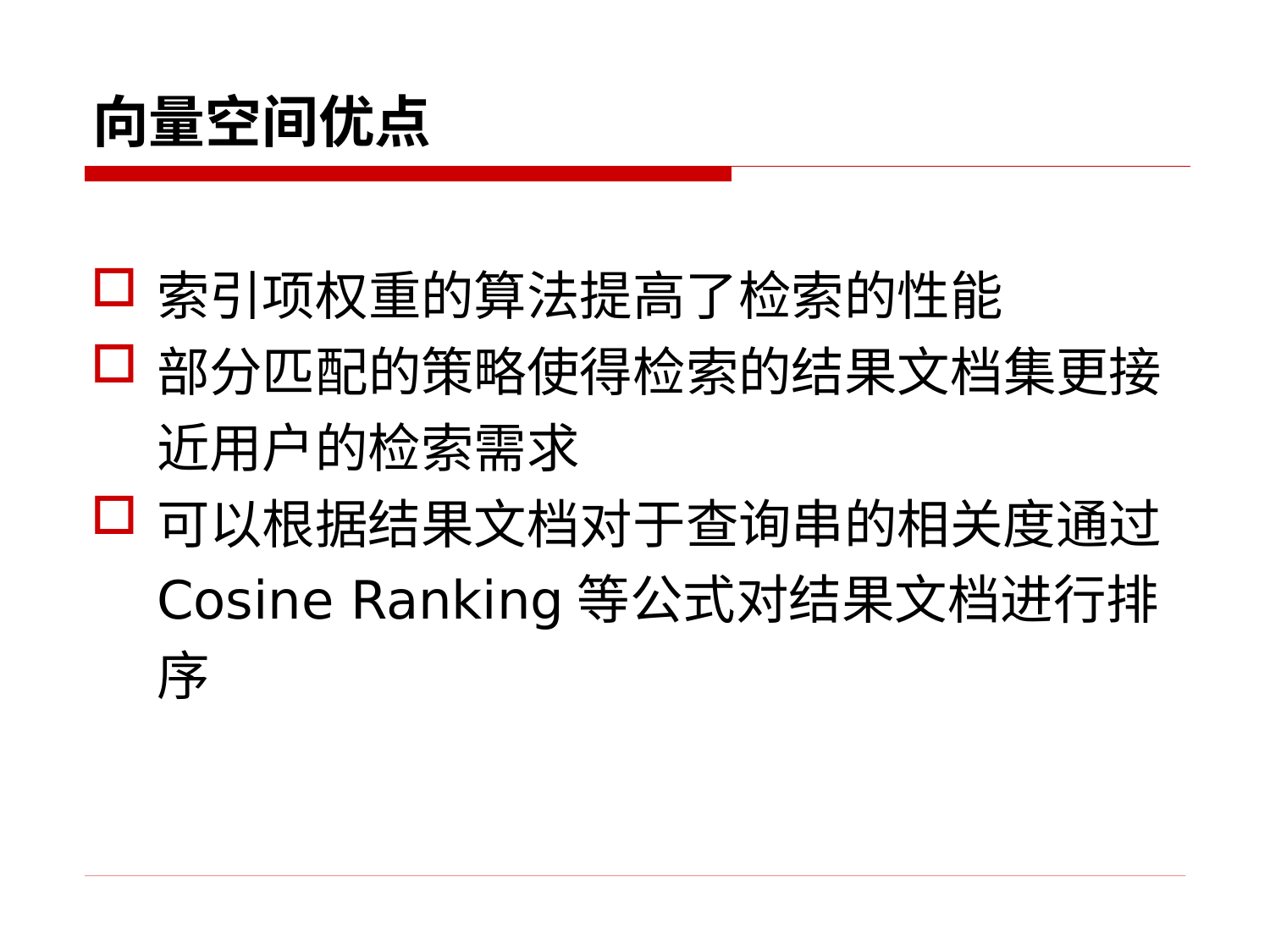

# 向量空间优点
索引项权重的算法提高了检索的性能
部分匹配的策略使得检索的结果文档集更接近用户的检索需求
可以根据结果文档对于查询串的相关度通过Cosine Ranking等公式对结果文档进行排序